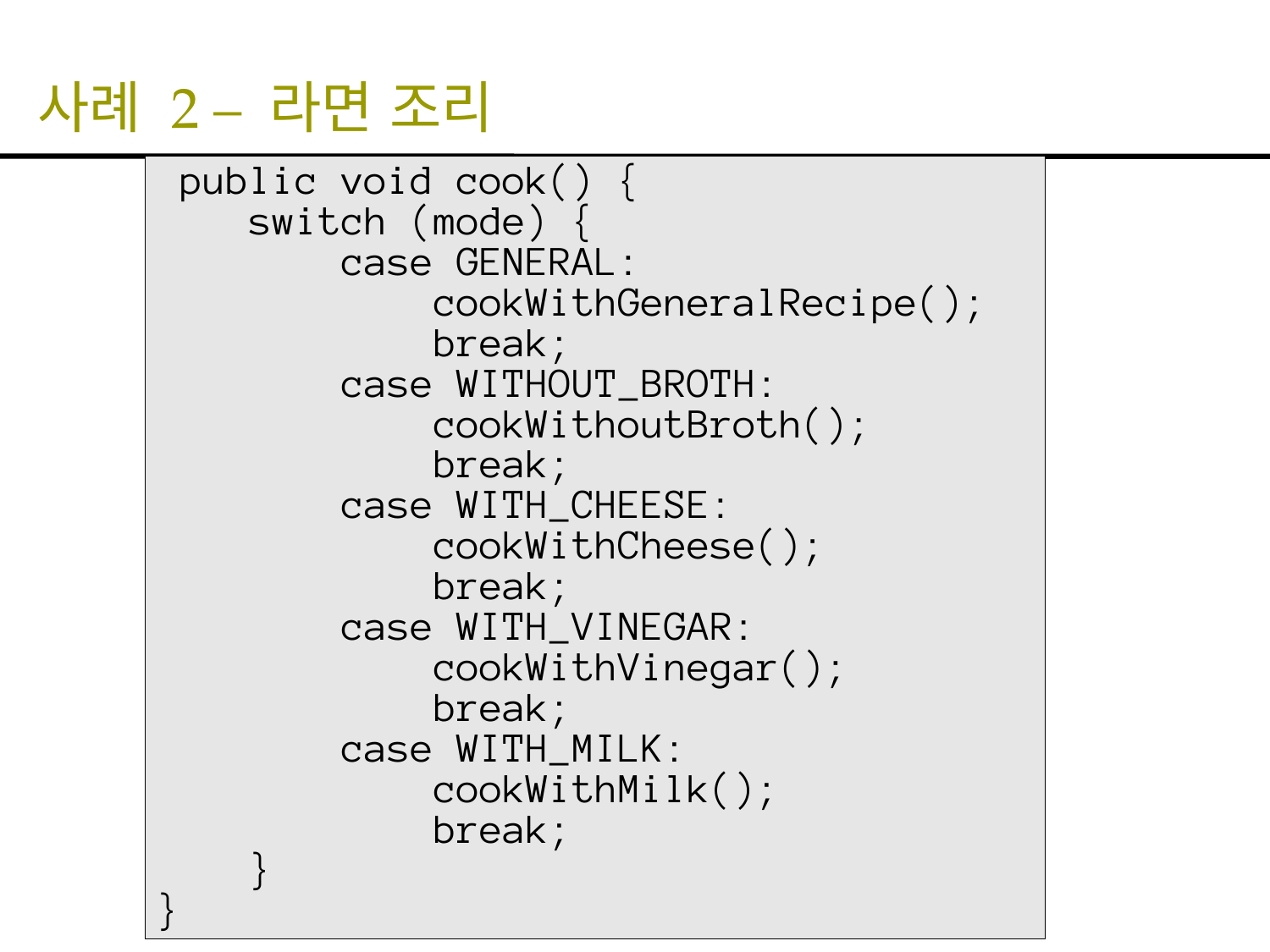

# 사례 2 – 라면 조리
 public void cook() {
    switch (mode) {
        case GENERAL:
            cookWithGeneralRecipe();
            break;
        case WITHOUT_BROTH:
            cookWithoutBroth();
            break;
        case WITH_CHEESE:
            cookWithCheese();
            break;
        case WITH_VINEGAR:
            cookWithVinegar();
            break;
        case WITH_MILK:
            cookWithMilk();
            break;
    }
}